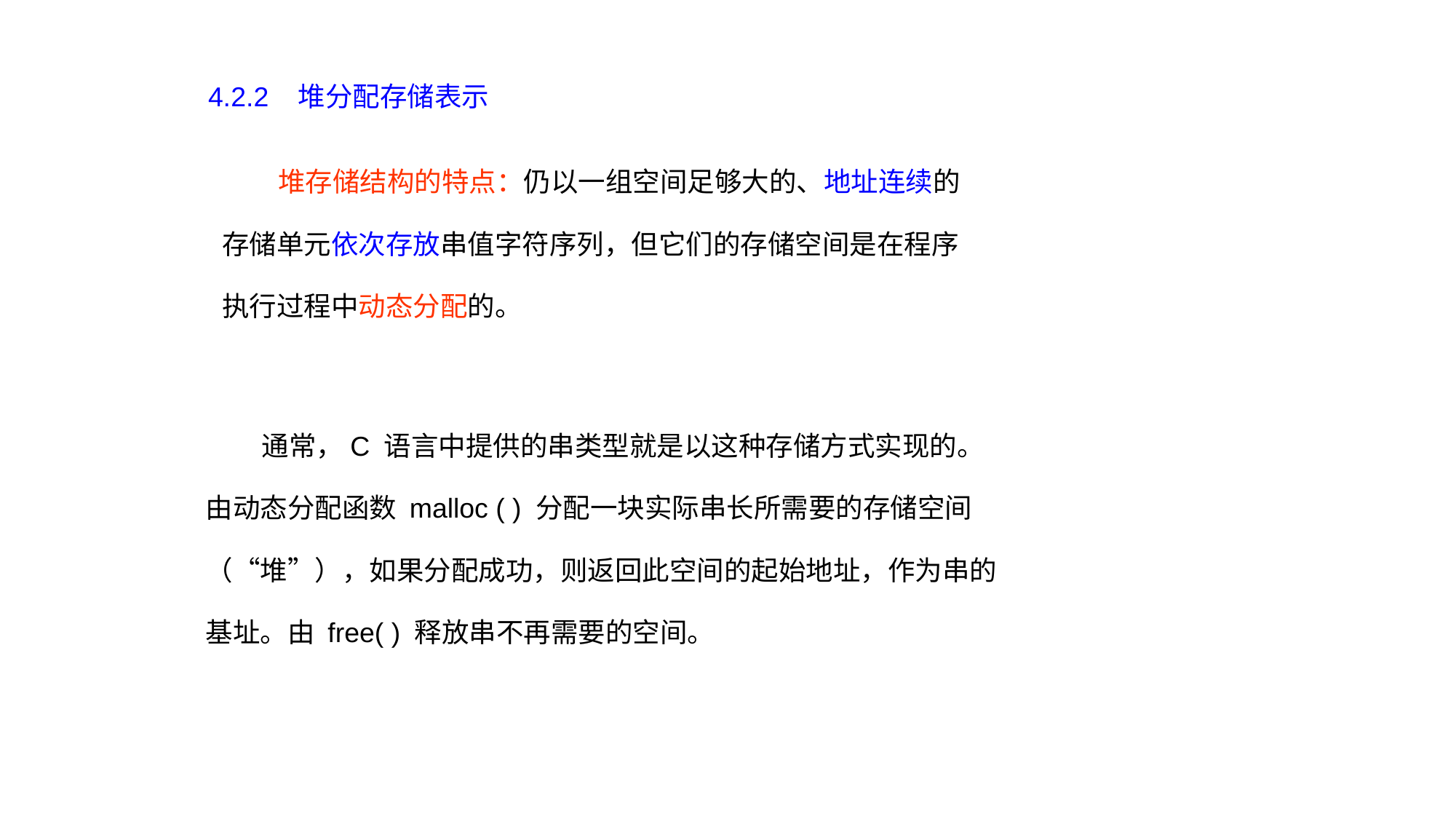

4.2.2   堆分配存储表示
        堆存储结构的特点：仍以一组空间足够大的、地址连续的
存储单元依次存放串值字符序列，但它们的存储空间是在程序
执行过程中动态分配的。
        通常，C 语言中提供的串类型就是以这种存储方式实现的。
由动态分配函数 malloc ( ) 分配一块实际串长所需要的存储空间
（“堆”），如果分配成功，则返回此空间的起始地址，作为串的
基址。由 free( ) 释放串不再需要的空间。